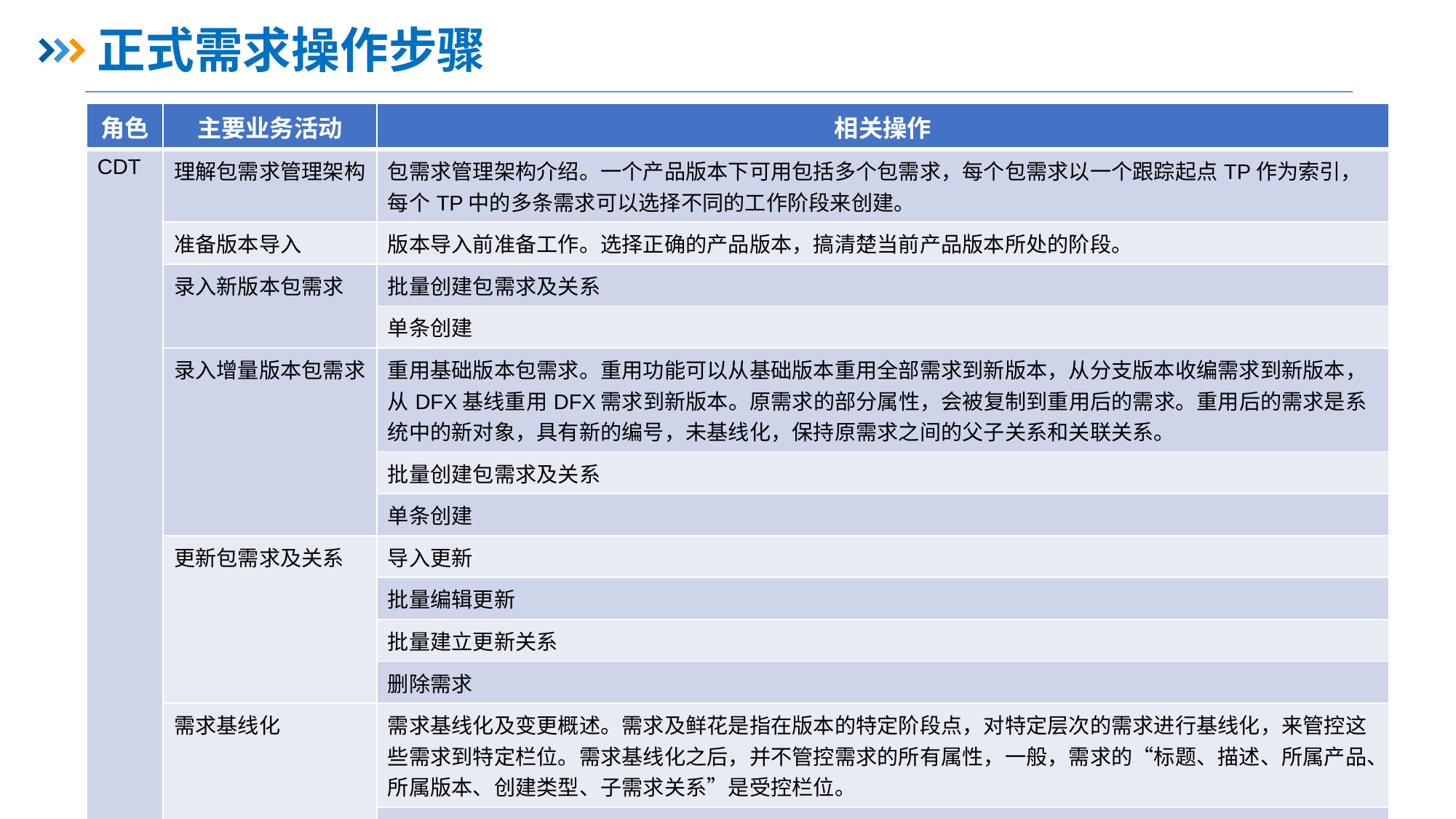

# 正式需求操作步骤
| 角色 | 主要业务活动 | 相关操作 |
| --- | --- | --- |
| CDT | 理解包需求管理架构 | 包需求管理架构介绍。一个产品版本下可用包括多个包需求，每个包需求以一个跟踪起点TP作为索引，每个TP中的多条需求可以选择不同的工作阶段来创建。 |
|  | 准备版本导入 | 版本导入前准备工作。选择正确的产品版本，搞清楚当前产品版本所处的阶段。 |
|  | 录入新版本包需求 | 批量创建包需求及关系 |
|  |  | 单条创建 |
|  | 录入增量版本包需求 | 重用基础版本包需求。重用功能可以从基础版本重用全部需求到新版本，从分支版本收编需求到新版本，从DFX基线重用DFX需求到新版本。原需求的部分属性，会被复制到重用后的需求。重用后的需求是系统中的新对象，具有新的编号，未基线化，保持原需求之间的父子关系和关联关系。 |
|  |  | 批量创建包需求及关系 |
|  |  | 单条创建 |
|  | 更新包需求及关系 | 导入更新 |
|  |  | 批量编辑更新 |
|  |  | 批量建立更新关系 |
|  |  | 删除需求 |
|  | 需求基线化 | 需求基线化及变更概述。需求及鲜花是指在版本的特定阶段点，对特定层次的需求进行基线化，来管控这些需求到特定栏位。需求基线化之后，并不管控需求的所有属性，一般，需求的“标题、描述、所属产品、所属版本、创建类型、子需求关系”是受控栏位。 |
|  |  | 需求基线化电子流。电子流包括“提交->评审->同意”三个环节。 |
|  |  | 将需求导入到基线单 |
|  |  | 处理游离需求 |